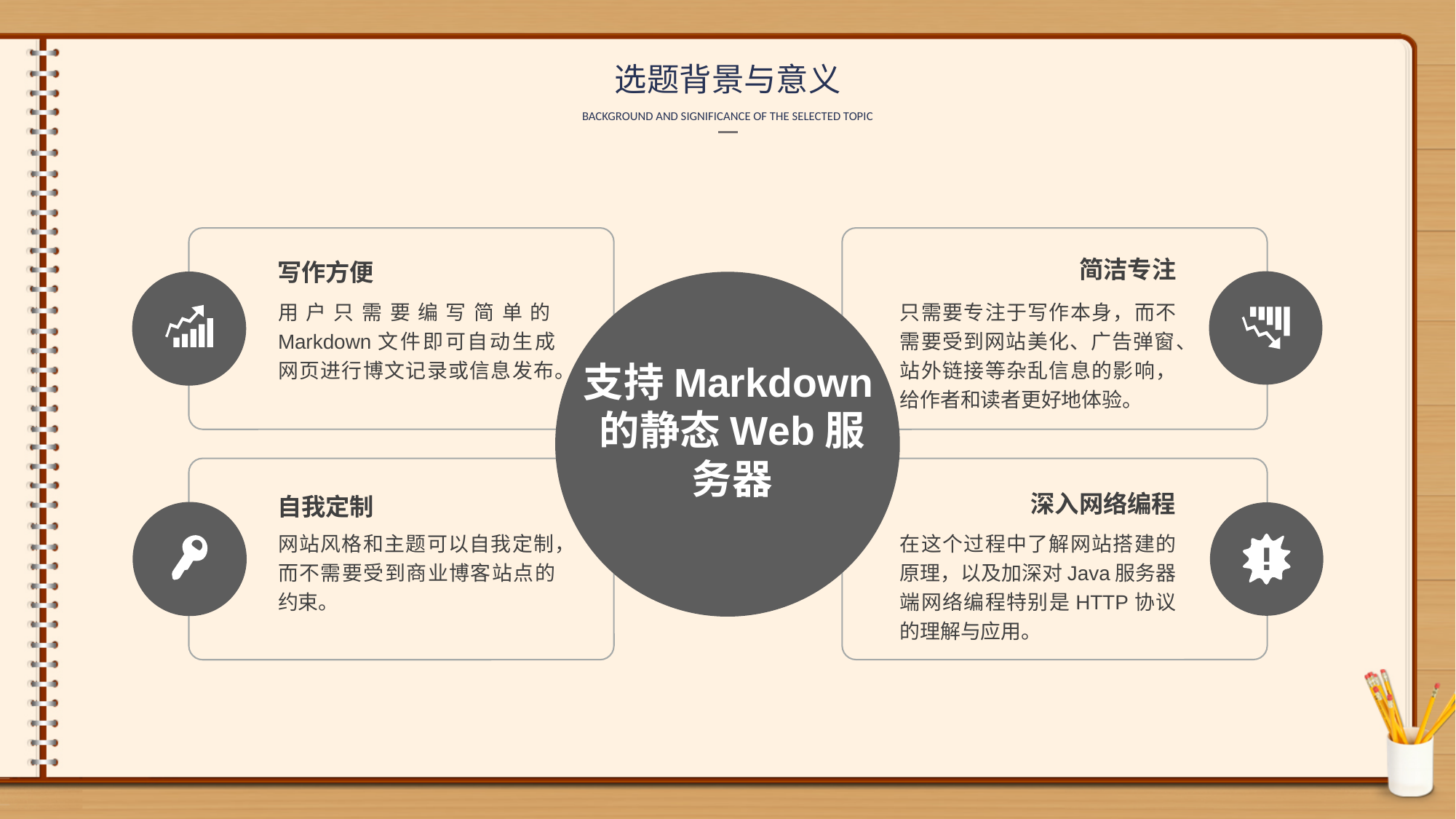

选题背景与意义
BACKGROUND AND SIGNIFICANCE OF THE SELECTED TOPIC

写作方便
简洁专注

用户只需要编写简单的Markdown文件即可自动生成网页进行博文记录或信息发布。
只需要专注于写作本身，而不需要受到网站美化、广告弹窗、站外链接等杂乱信息的影响，给作者和读者更好地体验。
支持Markdown的静态Web服务器

自我定制
深入网络编程

网站风格和主题可以自我定制，而不需要受到商业博客站点的约束。
在这个过程中了解网站搭建的原理，以及加深对Java服务器端网络编程特别是HTTP协议的理解与应用。